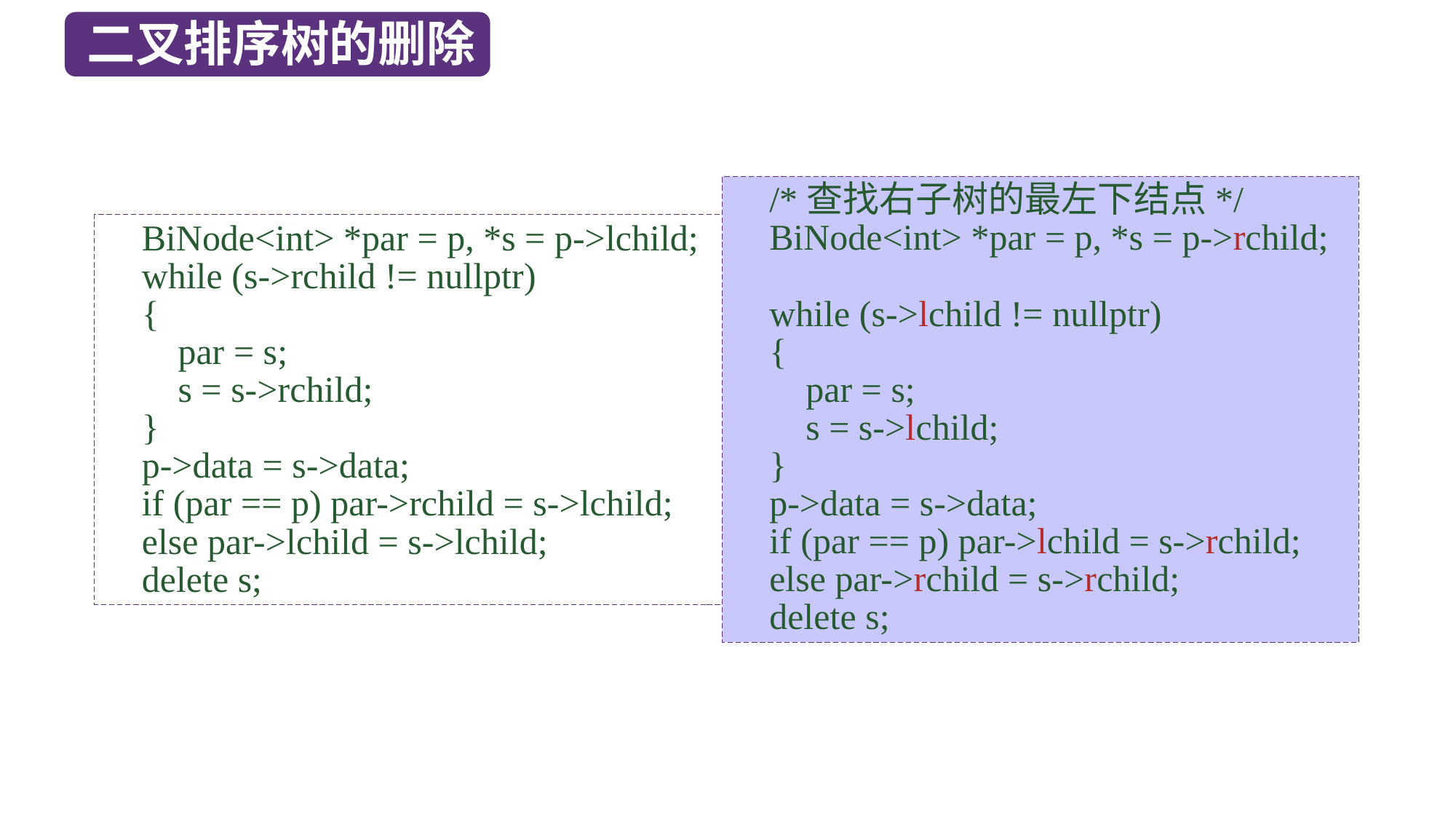

二叉排序树的删除

    /*查找右子树的最左下结点*/
    BiNode<int> *par = p, *s = p->rchild;
    while (s->lchild != nullptr)
    {
        par = s;
        s = s->lchild;
    }
    p->data = s->data;
    if (par == p) par->lchild = s->rchild;
    else par->rchild = s->rchild;
    delete s;
    BiNode<int> *par = p, *s = p->lchild;                      /*p的左右子树均不空*/
    while (s->rchild != nullptr)                                /*查找左子树的最右下结点*/
    {
        par = s;
        s = s->rchild;
    }
    p->data = s->data;
    if (par == p) par->rchild = s->lchild;
    else par->lchild = s->lchild;
    delete s;